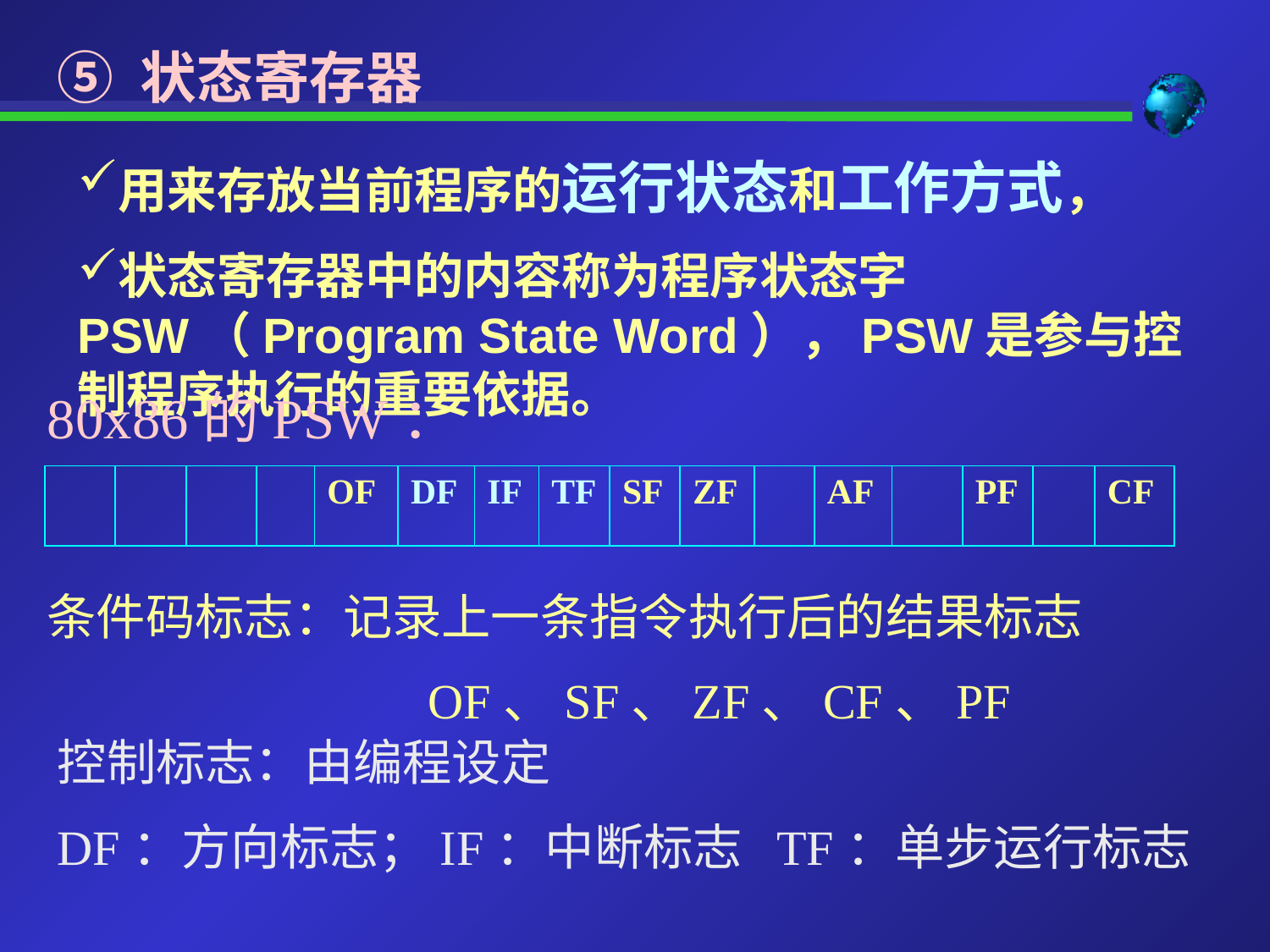

⑤ 状态寄存器
用来存放当前程序的运行状态和工作方式，
状态寄存器中的内容称为程序状态字PSW（Program State Word），PSW是参与控制程序执行的重要依据。
80x86的PSW：
|  |  |  |  | OF | DF | IF | TF | SF | ZF |  | AF |  | PF |  | CF |
| --- | --- | --- | --- | --- | --- | --- | --- | --- | --- | --- | --- | --- | --- | --- | --- |
条件码标志：记录上一条指令执行后的结果标志
			OF、SF、ZF、CF、PF
控制标志：由编程设定
DF：方向标志；IF：中断标志  TF：单步运行标志
11